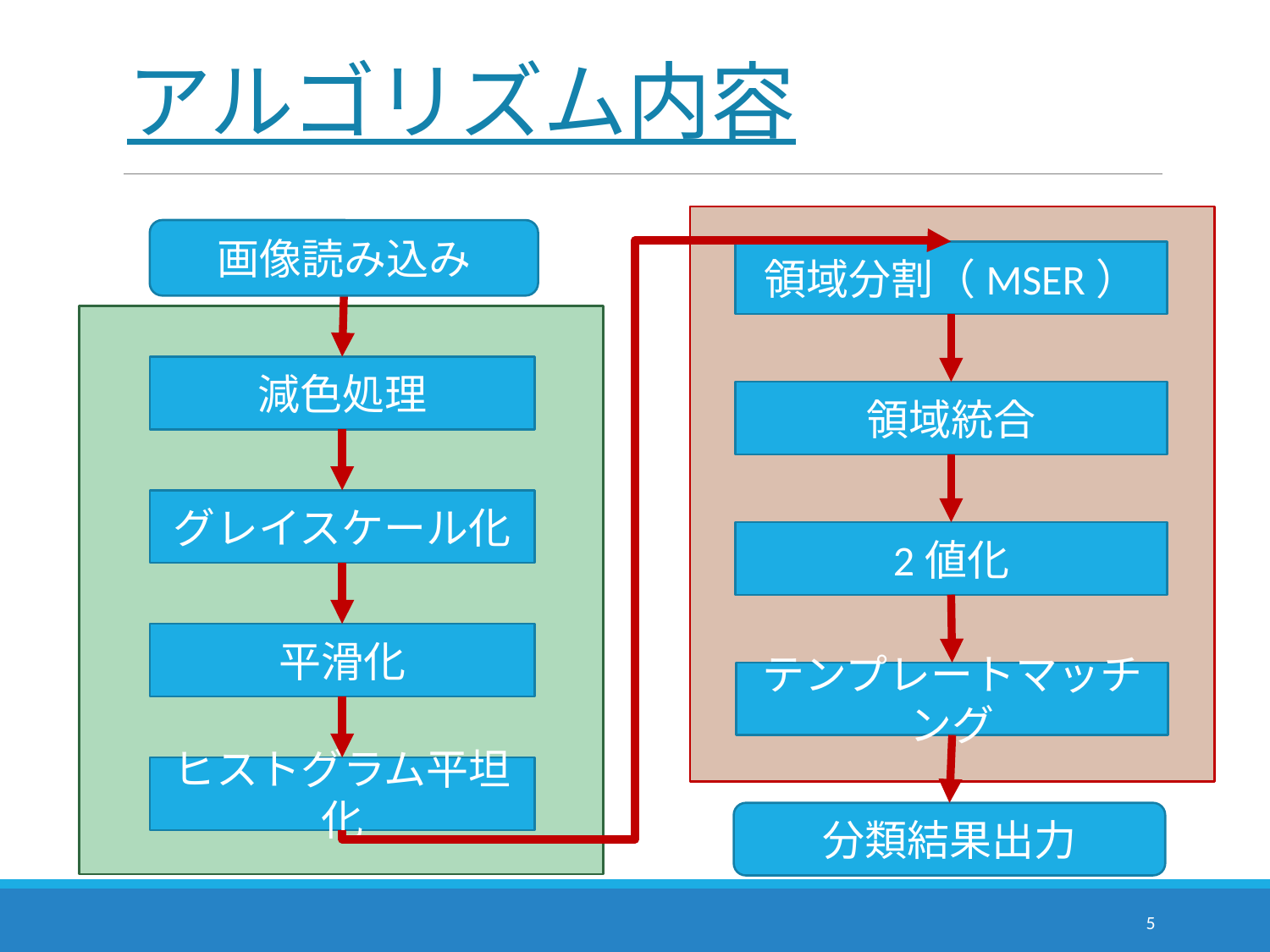

# アルゴリズム内容

画像読み込み
領域分割（MSER）

減色処理
領域統合
グレイスケール化
2値化
平滑化
テンプレートマッチング
ヒストグラム平坦化
分類結果出力
5